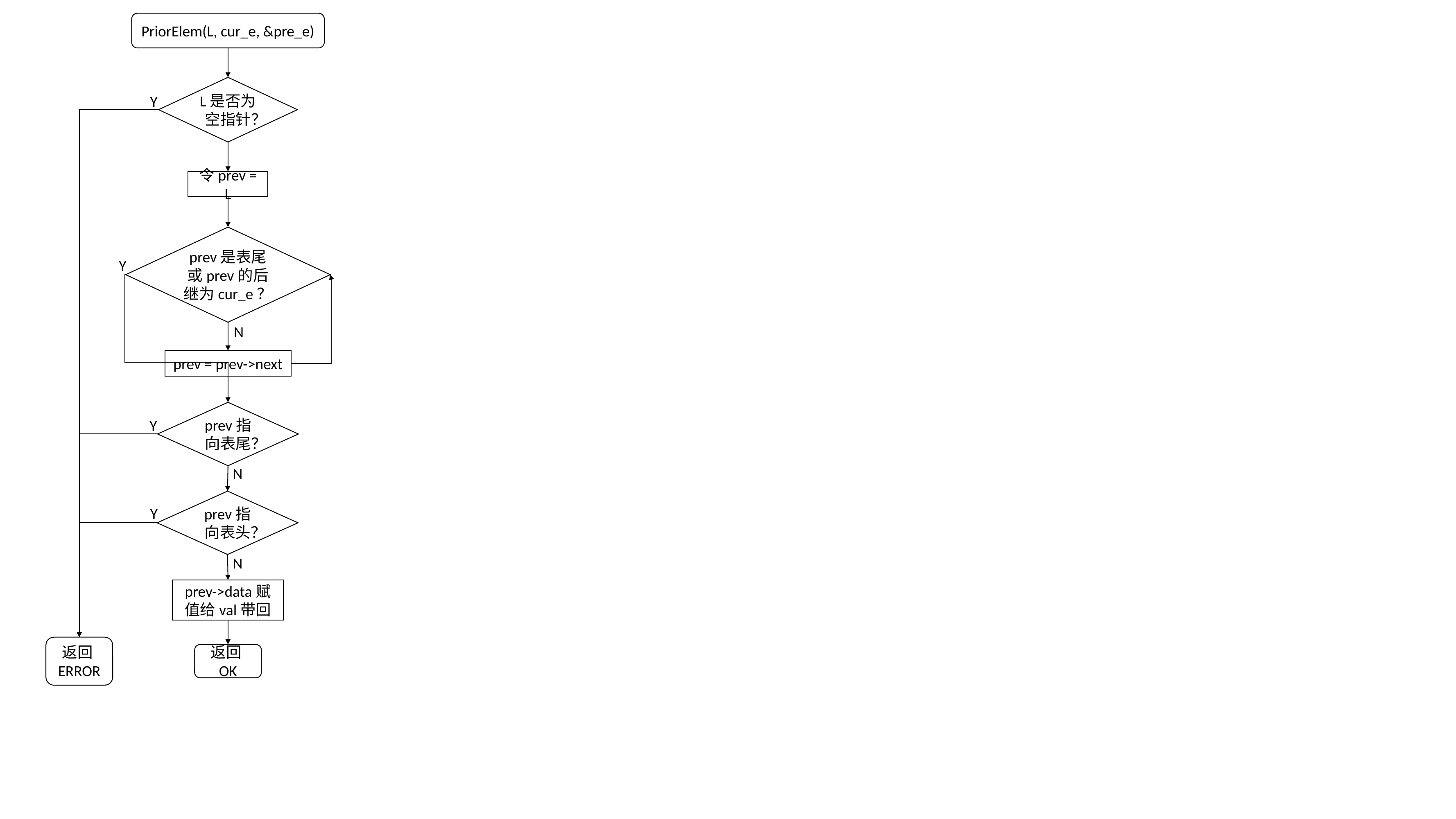

PriorElem(L, cur_e, &pre_e)
L是否为空指针？
Y
令prev = L
prev是表尾或prev的后继为cur_e？
Y
N
prev = prev->next
prev指向表尾？
Y
N
prev指向表头？
Y
N
prev->data赋值给val带回
返回ERROR
返回OK